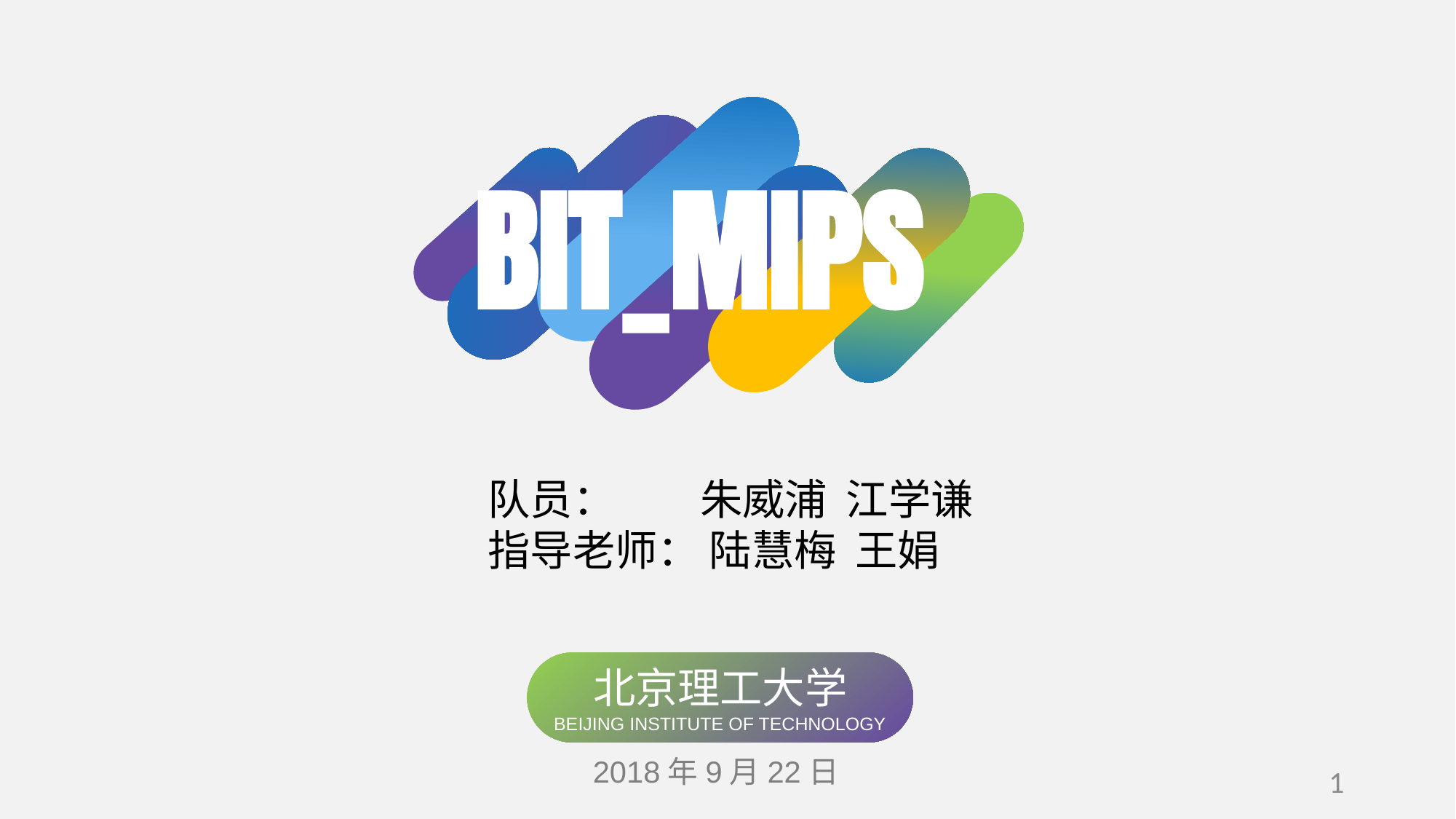

BIT_MIPS

     队员：         朱威浦  江学谦
     指导老师： 陆慧梅  王娟
北京理工大学
BEIJING INSTITUTE OF TECHNOLOGY
2018年9月22日
1